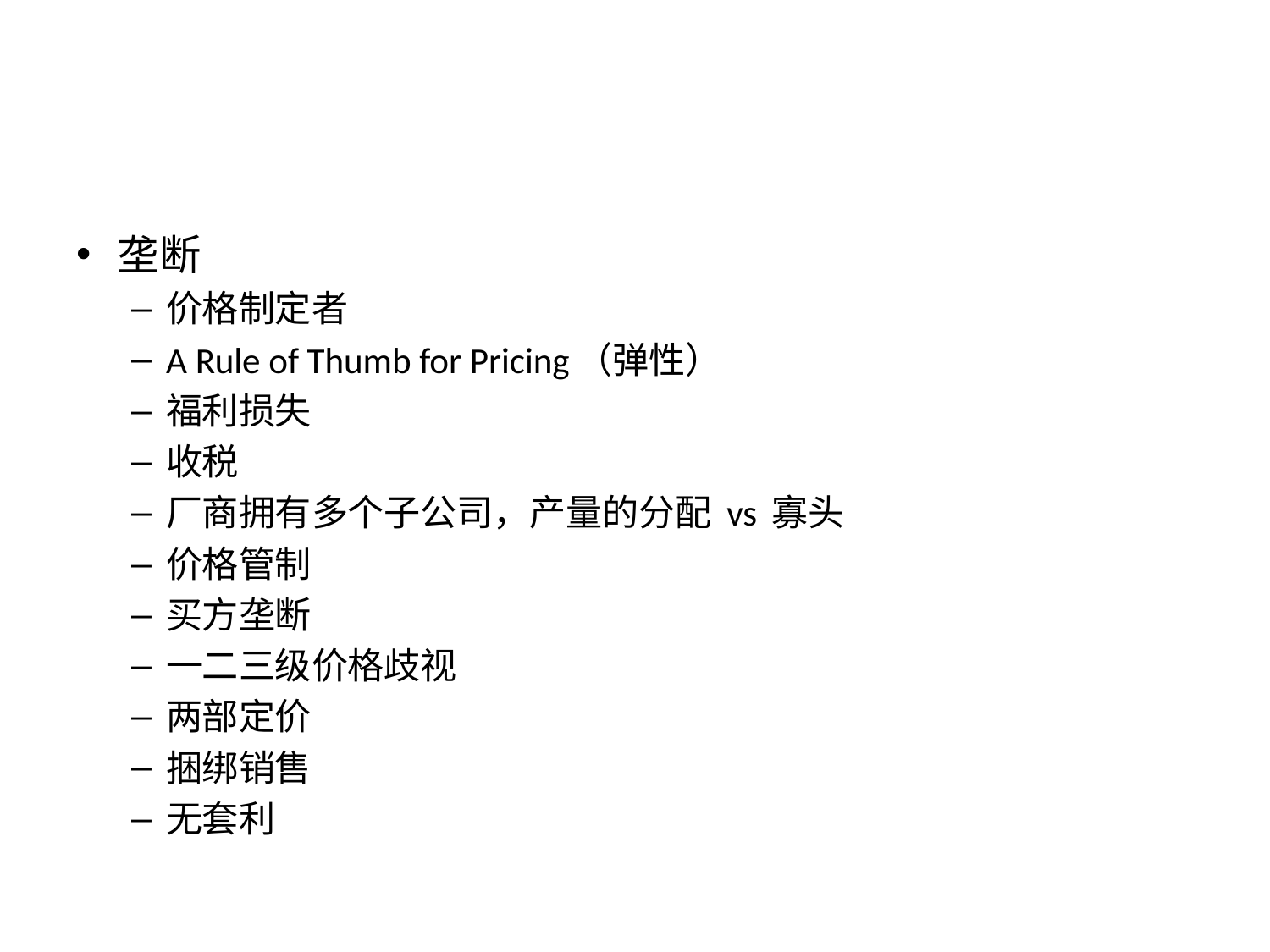

#
垄断
价格制定者
A Rule of Thumb for Pricing（弹性）
福利损失
收税
厂商拥有多个子公司，产量的分配 vs 寡头
价格管制
买方垄断
一二三级价格歧视
两部定价
捆绑销售
无套利